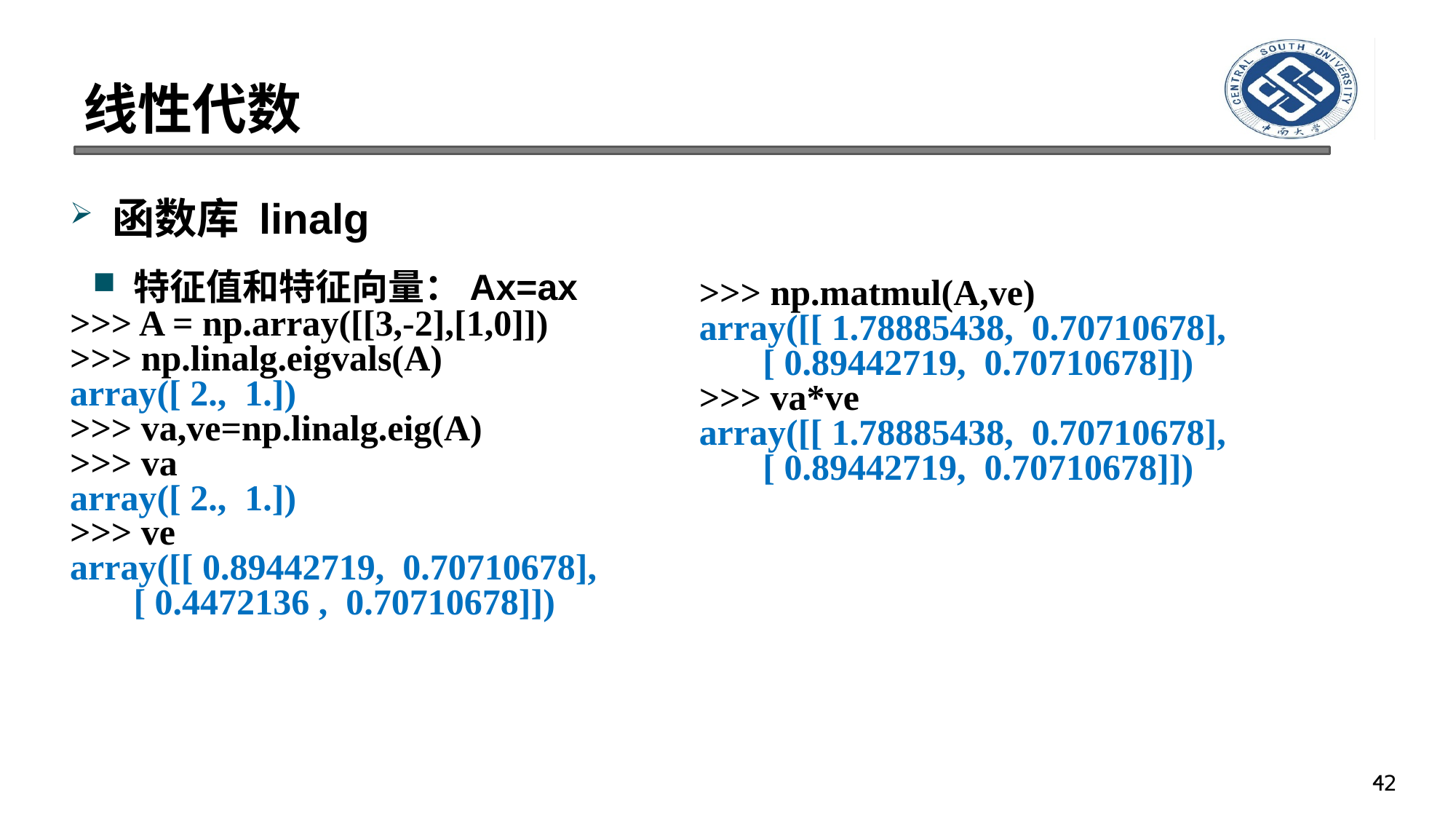

# 线性代数
函数库 linalg
特征值和特征向量：Ax=ax
>>> A = np.array([[3,-2],[1,0]])
>>> np.linalg.eigvals(A)
array([ 2.,  1.])
>>> va,ve=np.linalg.eig(A)
>>> va
array([ 2.,  1.])
>>> ve
array([[ 0.89442719,  0.70710678],
       [ 0.4472136 ,  0.70710678]])
>>> np.matmul(A,ve)
array([[ 1.78885438,  0.70710678],
       [ 0.89442719,  0.70710678]])
>>> va*ve
array([[ 1.78885438,  0.70710678],
       [ 0.89442719,  0.70710678]])

42